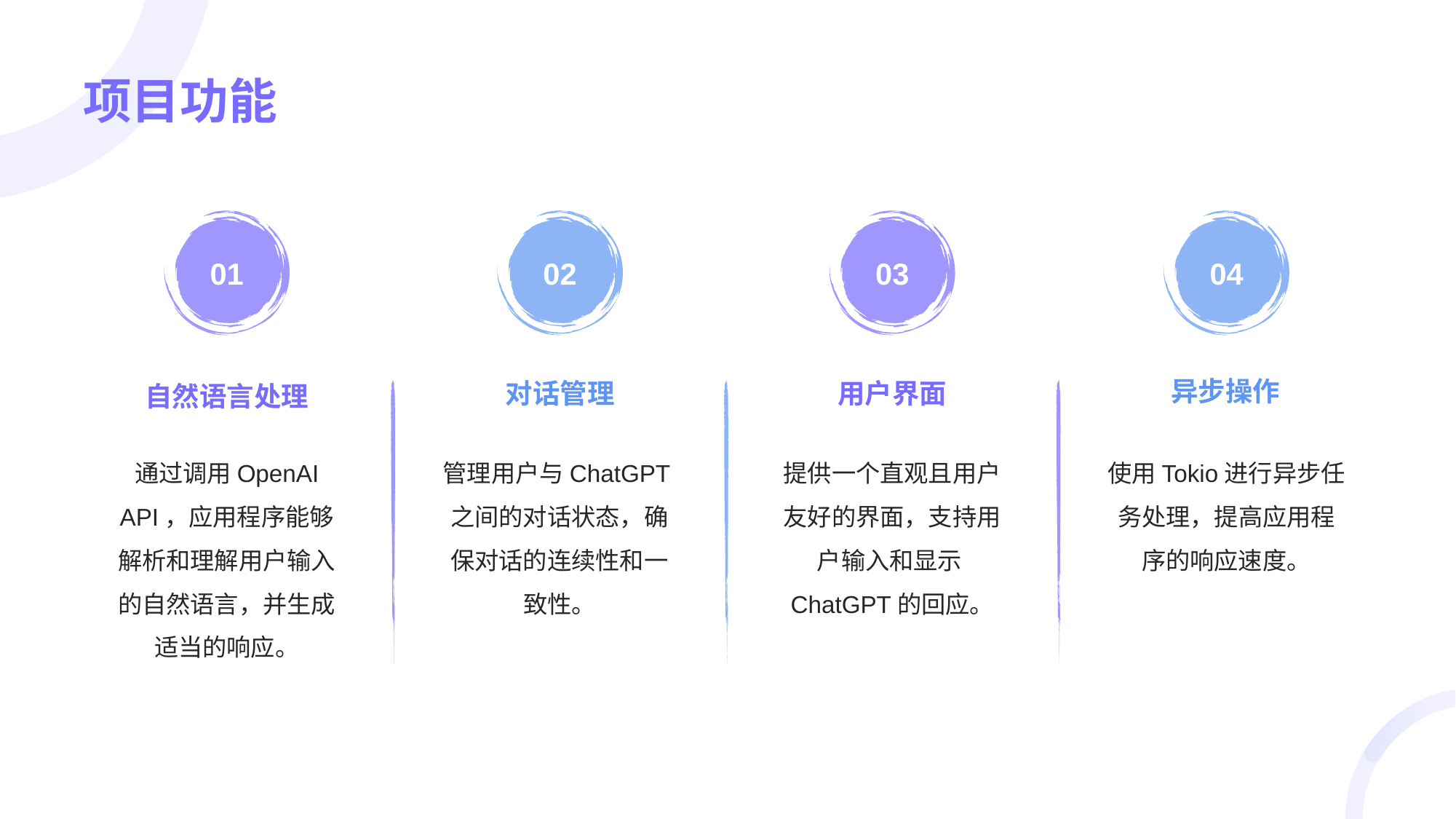

# 项目功能
01
02
03
04
异步操作
对话管理
用户界面
自然语言处理

通过调用OpenAI API，应用程序能够解析和理解用户输入的自然语言，并生成适当的响应。
管理用户与ChatGPT之间的对话状态，确保对话的连续性和一致性。
提供一个直观且用户友好的界面，支持用户输入和显示ChatGPT的回应。
使用Tokio进行异步任务处理，提高应用程序的响应速度。